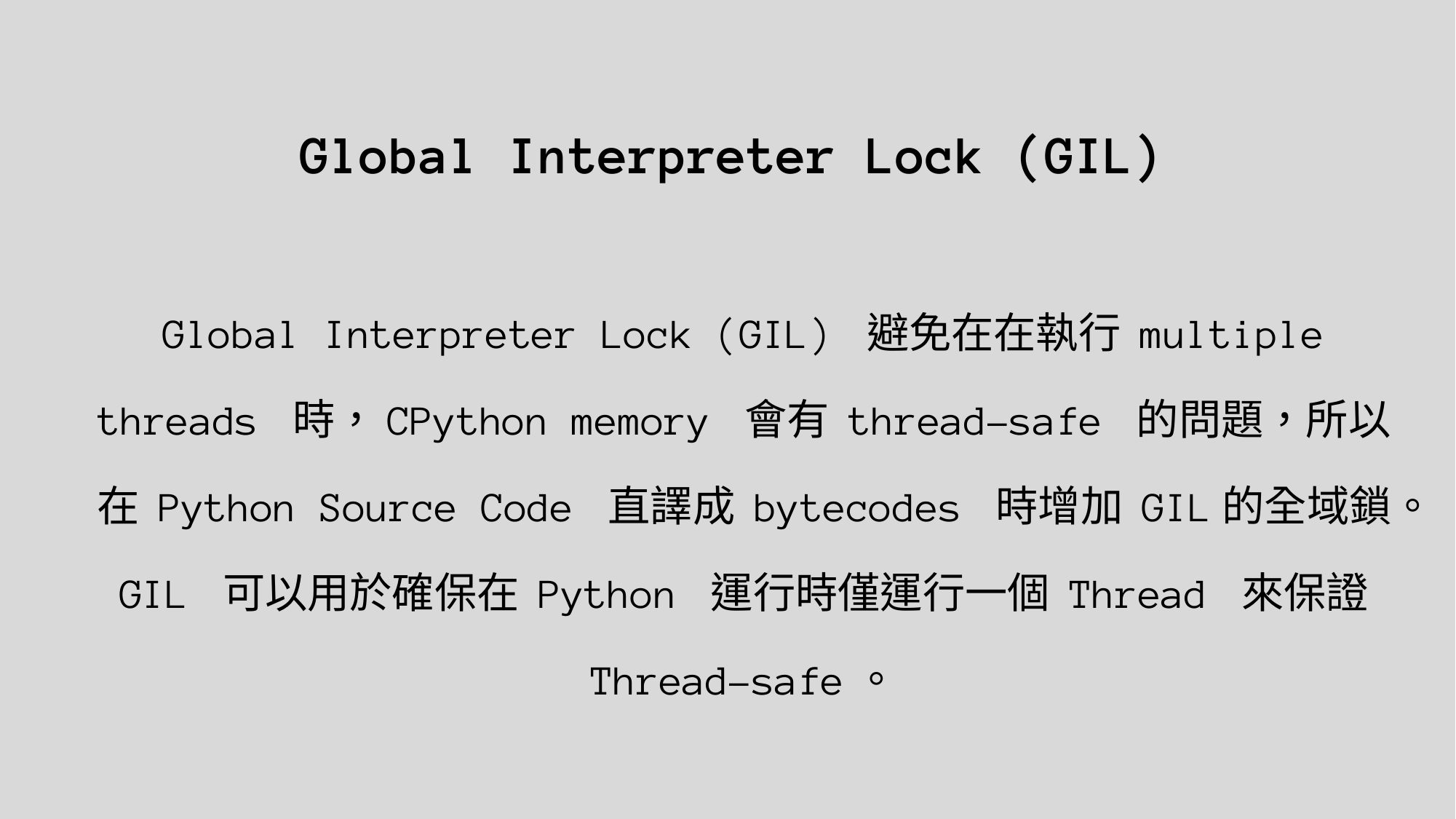

Global Interpreter Lock (GIL)
Global Interpreter Lock (GIL) 避免在在執行 multiple threads 時，CPython memory 會有 thread-safe 的問題，所以在 Python Source Code 直譯成 bytecodes 時增加 GIL的全域鎖。
GIL 可以用於確保在 Python 運行時僅運行一個 Thread 來保證 Thread-safe。